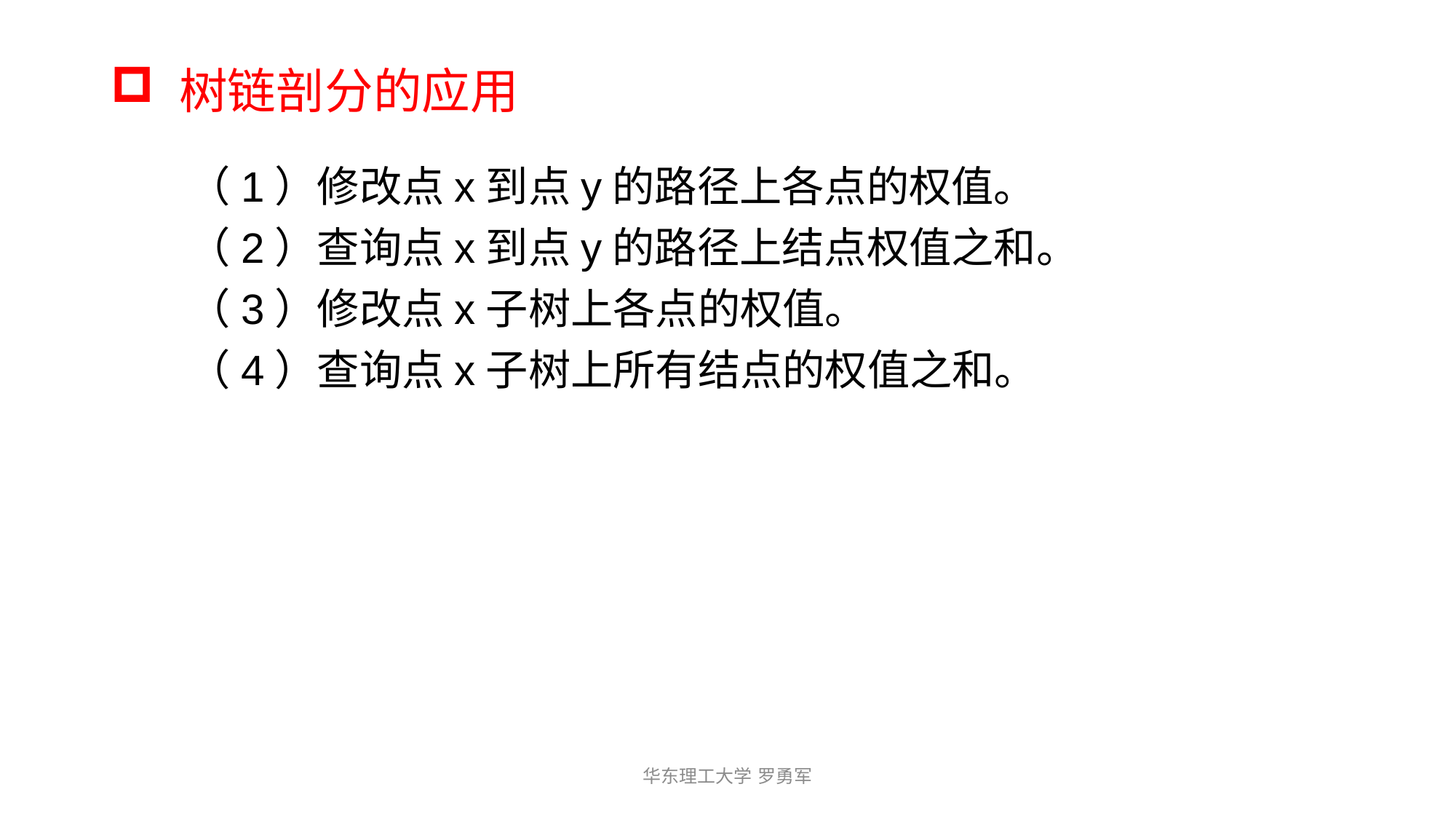

# 树链剖分的应用
（1）修改点x到点y的路径上各点的权值。
（2）查询点x到点y的路径上结点权值之和。
（3）修改点x子树上各点的权值。
（4）查询点x子树上所有结点的权值之和。
华东理工大学 罗勇军